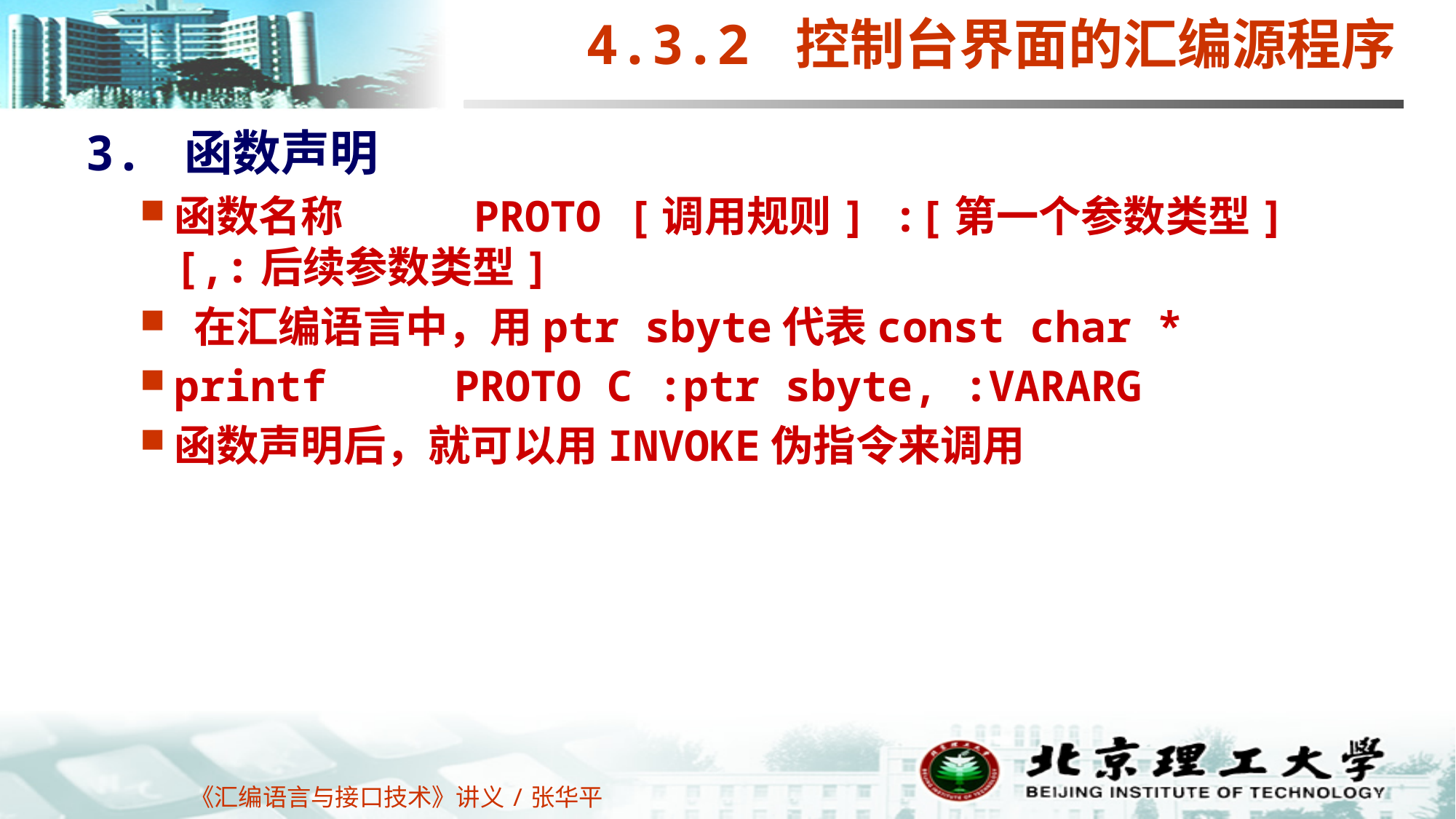

4.3.2 控制台界面的汇编源程序
3. 函数声明
函数名称	PROTO [调用规则] :[第一个参数类型] [,:后续参数类型]
 在汇编语言中，用ptr sbyte代表const char *
printf     PROTO C :ptr sbyte, :VARARG
函数声明后，就可以用INVOKE伪指令来调用